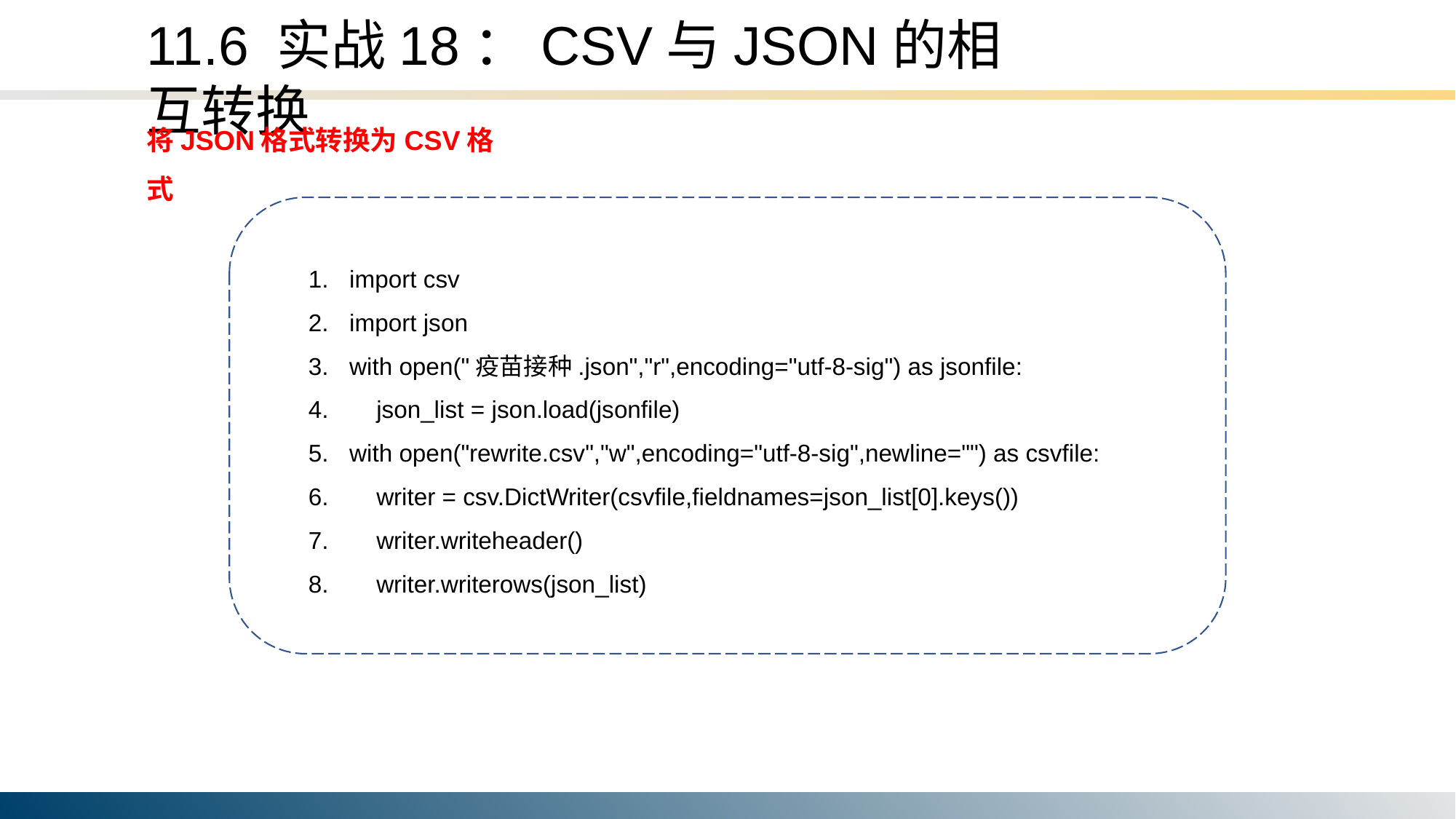

11.6 实战18：CSV与JSON的相互转换
将JSON格式转换为CSV格式

import csv
import json
with open("疫苗接种.json","r",encoding="utf-8-sig") as jsonfile:
    json_list = json.load(jsonfile)
with open("rewrite.csv","w",encoding="utf-8-sig",newline="") as csvfile:
    writer = csv.DictWriter(csvfile,fieldnames=json_list[0].keys())
    writer.writeheader()
    writer.writerows(json_list)